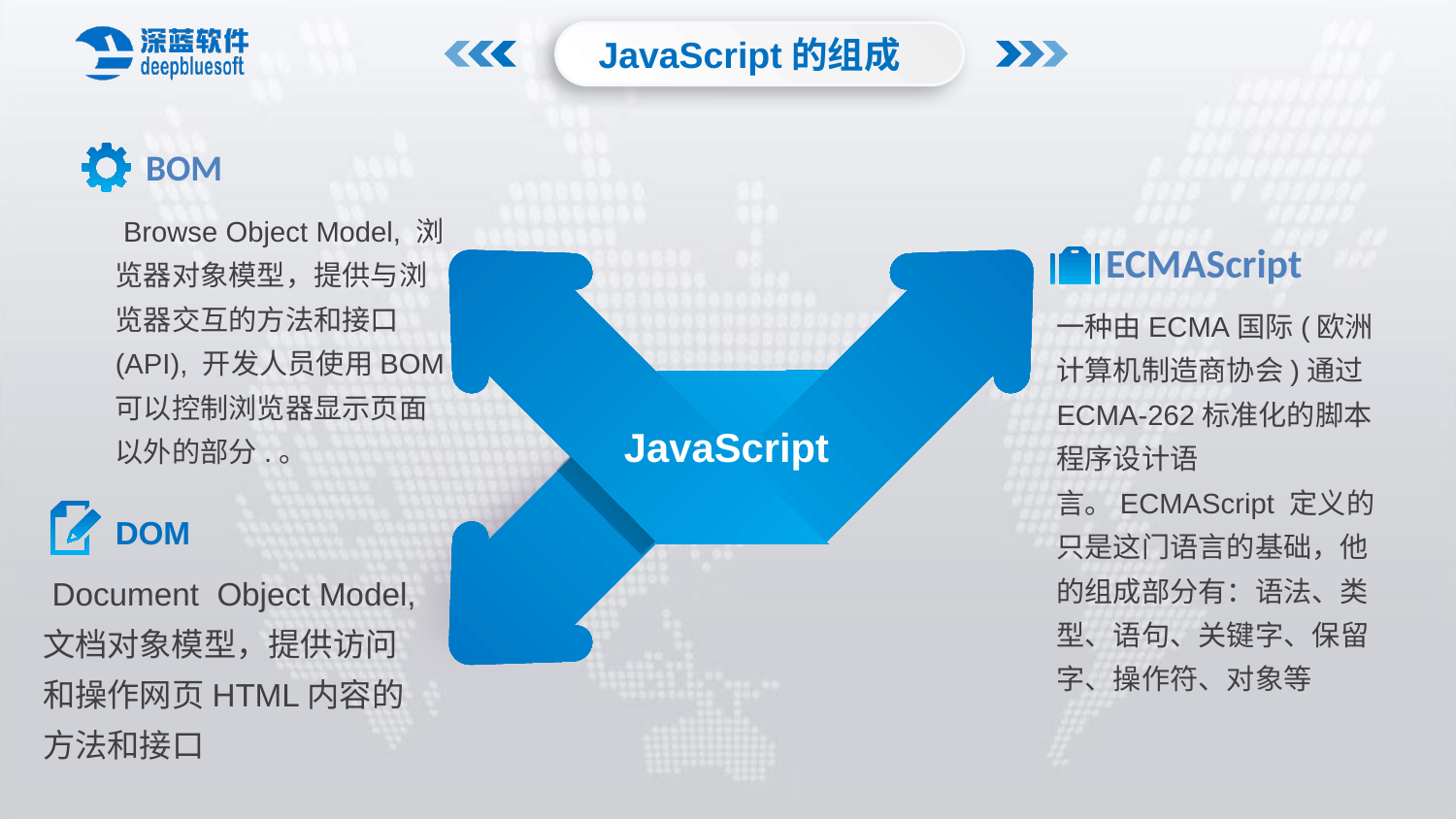

JavaScript的组成

BOM

 Browse Object Model, 浏览器对象模型，提供与浏览器交互的方法和接口(API), 开发人员使用BOM可以控制浏览器显示页面以外的部分.。
ECMAScript

一种由ECMA国际(欧洲计算机制造商协会)通过ECMA-262标准化的脚本程序设计语言。ECMAScript 定义的只是这门语言的基础，他的组成部分有：语法、类型、语句、关键字、保留字、操作符、对象等

JavaScript

DOM
 Document  Object Model,文档对象模型，提供访问和操作网页HTML内容的方法和接口